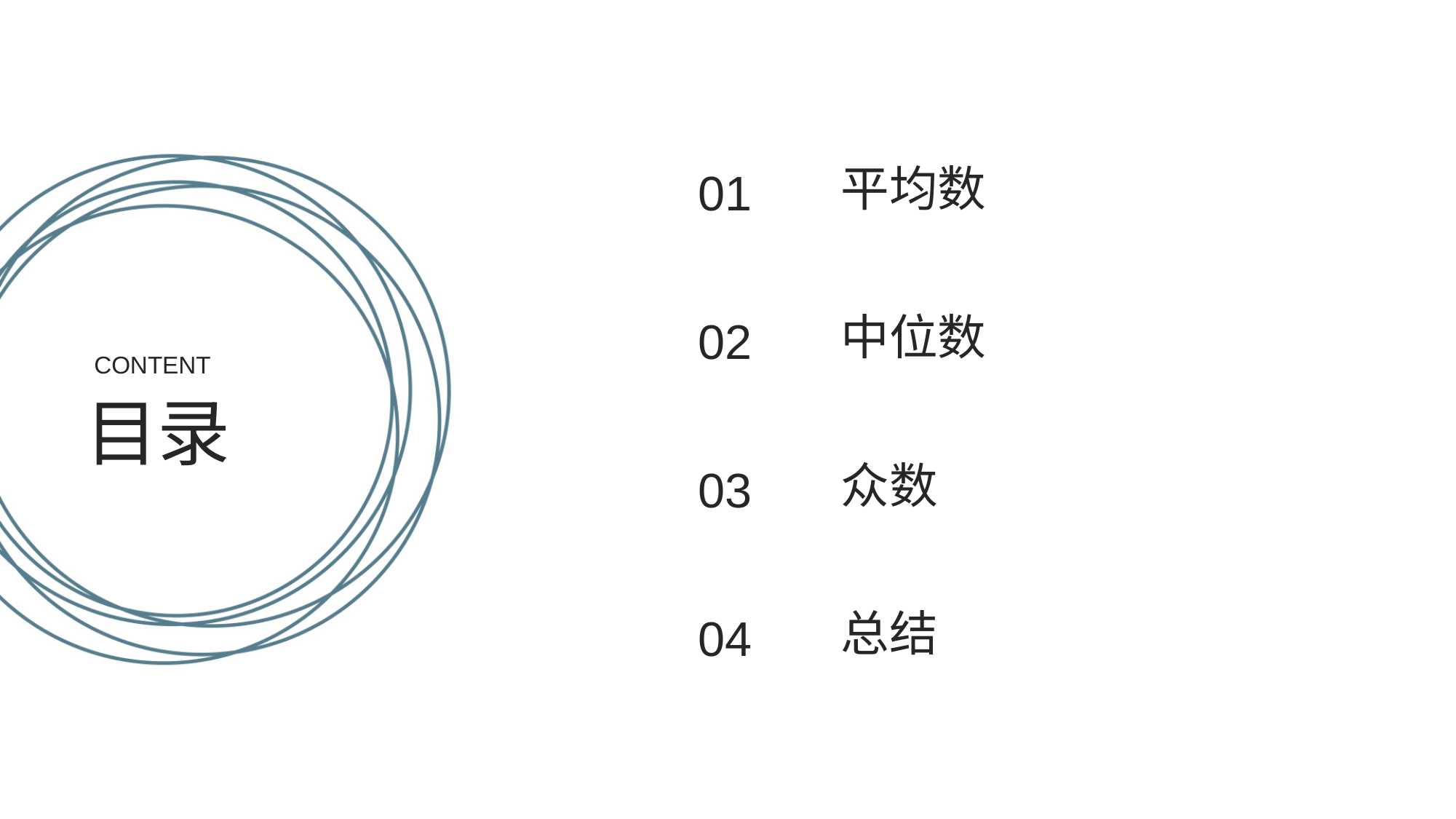

平均数
01
中位数
02
CONTENT
目录
众数
03
总结
04